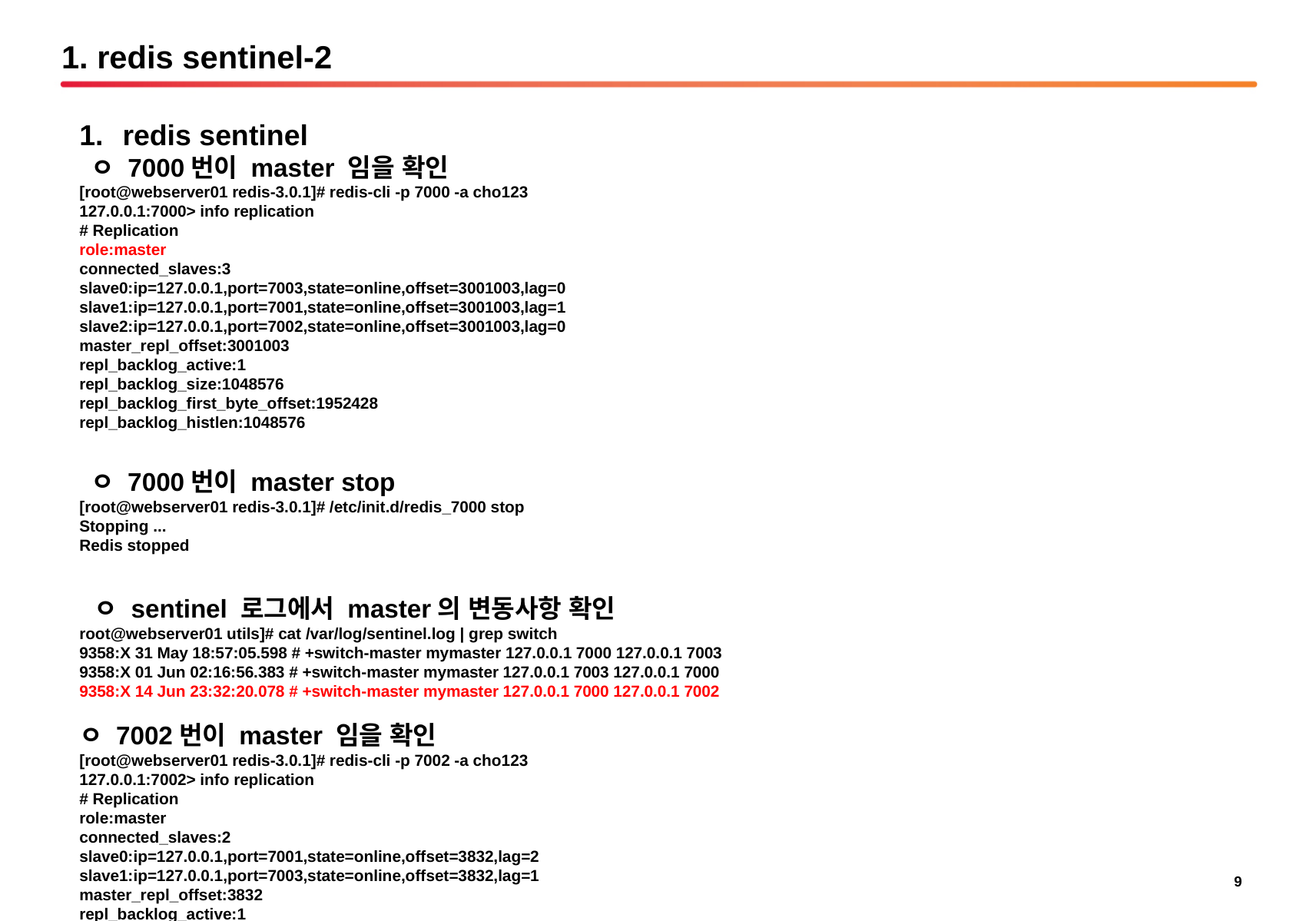

# 1. redis sentinel-2
redis sentinel
 ㅇ 7000번이 master 임을 확인
[root@webserver01 redis-3.0.1]# redis-cli -p 7000 -a cho123
127.0.0.1:7000> info replication
# Replication
role:master
connected_slaves:3
slave0:ip=127.0.0.1,port=7003,state=online,offset=3001003,lag=0
slave1:ip=127.0.0.1,port=7001,state=online,offset=3001003,lag=1
slave2:ip=127.0.0.1,port=7002,state=online,offset=3001003,lag=0
master_repl_offset:3001003
repl_backlog_active:1
repl_backlog_size:1048576
repl_backlog_first_byte_offset:1952428
repl_backlog_histlen:1048576

 ㅇ 7000번이 master stop
[root@webserver01 redis-3.0.1]# /etc/init.d/redis_7000 stop
Stopping ...
Redis stopped

 ㅇ sentinel 로그에서 master의 변동사항 확인
root@webserver01 utils]# cat /var/log/sentinel.log | grep switch
9358:X 31 May 18:57:05.598 # +switch-master mymaster 127.0.0.1 7000 127.0.0.1 7003
9358:X 01 Jun 02:16:56.383 # +switch-master mymaster 127.0.0.1 7003 127.0.0.1 7000
9358:X 14 Jun 23:32:20.078 # +switch-master mymaster 127.0.0.1 7000 127.0.0.1 7002

ㅇ 7002번이 master 임을 확인
[root@webserver01 redis-3.0.1]# redis-cli -p 7002 -a cho123
127.0.0.1:7002> info replication
# Replication
role:master
connected_slaves:2
slave0:ip=127.0.0.1,port=7001,state=online,offset=3832,lag=2
slave1:ip=127.0.0.1,port=7003,state=online,offset=3832,lag=1
master_repl_offset:3832
repl_backlog_active:1
repl_backlog_size:1048576
repl_backlog_first_byte_offset:2
repl_backlog_histlen:3831